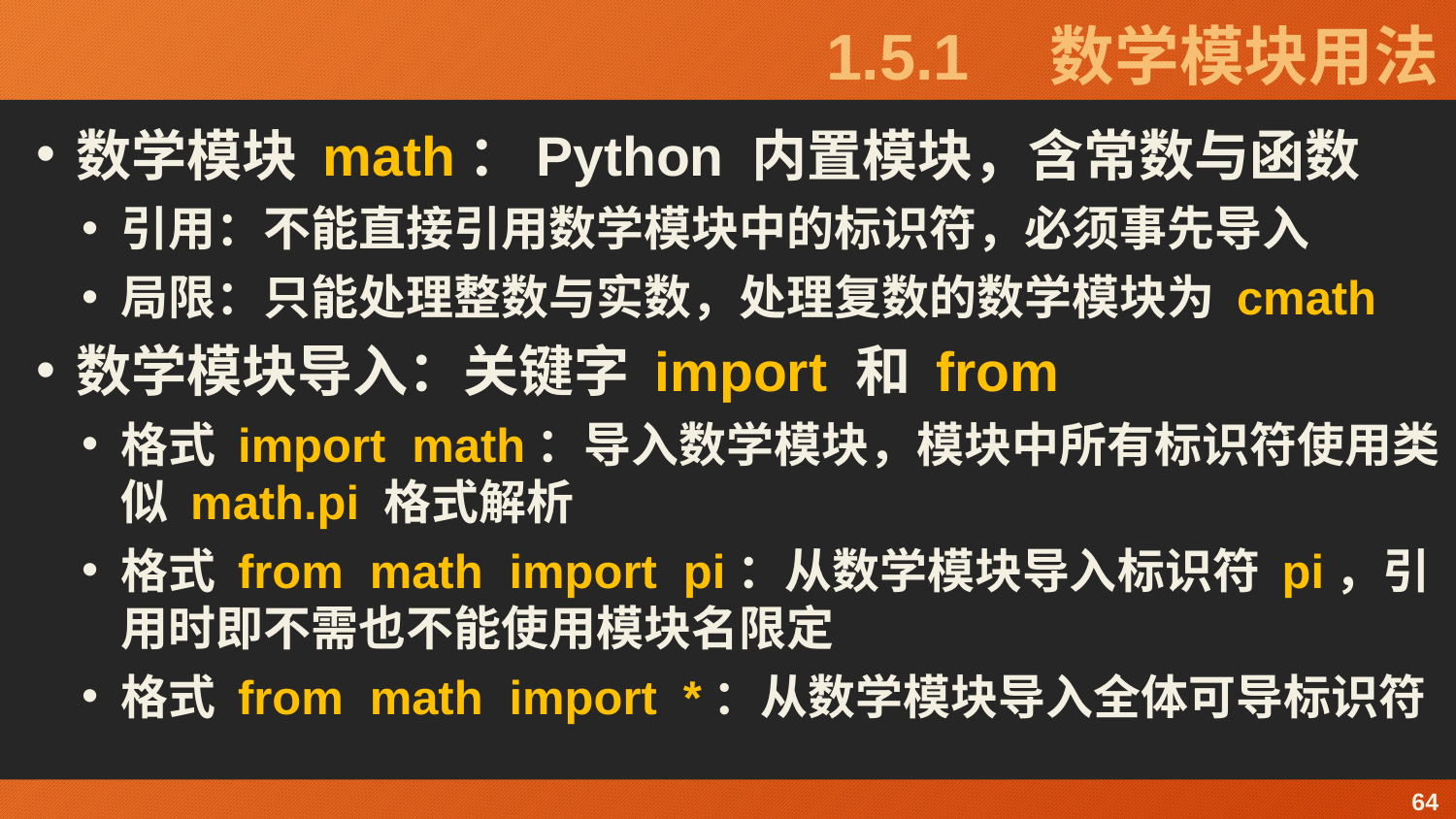

# 1.5.1　数学模块用法
数学模块 math：Python 内置模块，含常数与函数
引用：不能直接引用数学模块中的标识符，必须事先导入
局限：只能处理整数与实数，处理复数的数学模块为 cmath
数学模块导入：关键字 import 和 from
格式 import  math：导入数学模块，模块中所有标识符使用类似 math.pi 格式解析
格式 from  math  import  pi：从数学模块导入标识符 pi，引用时即不需也不能使用模块名限定
格式 from  math  import  *：从数学模块导入全体可导标识符
64